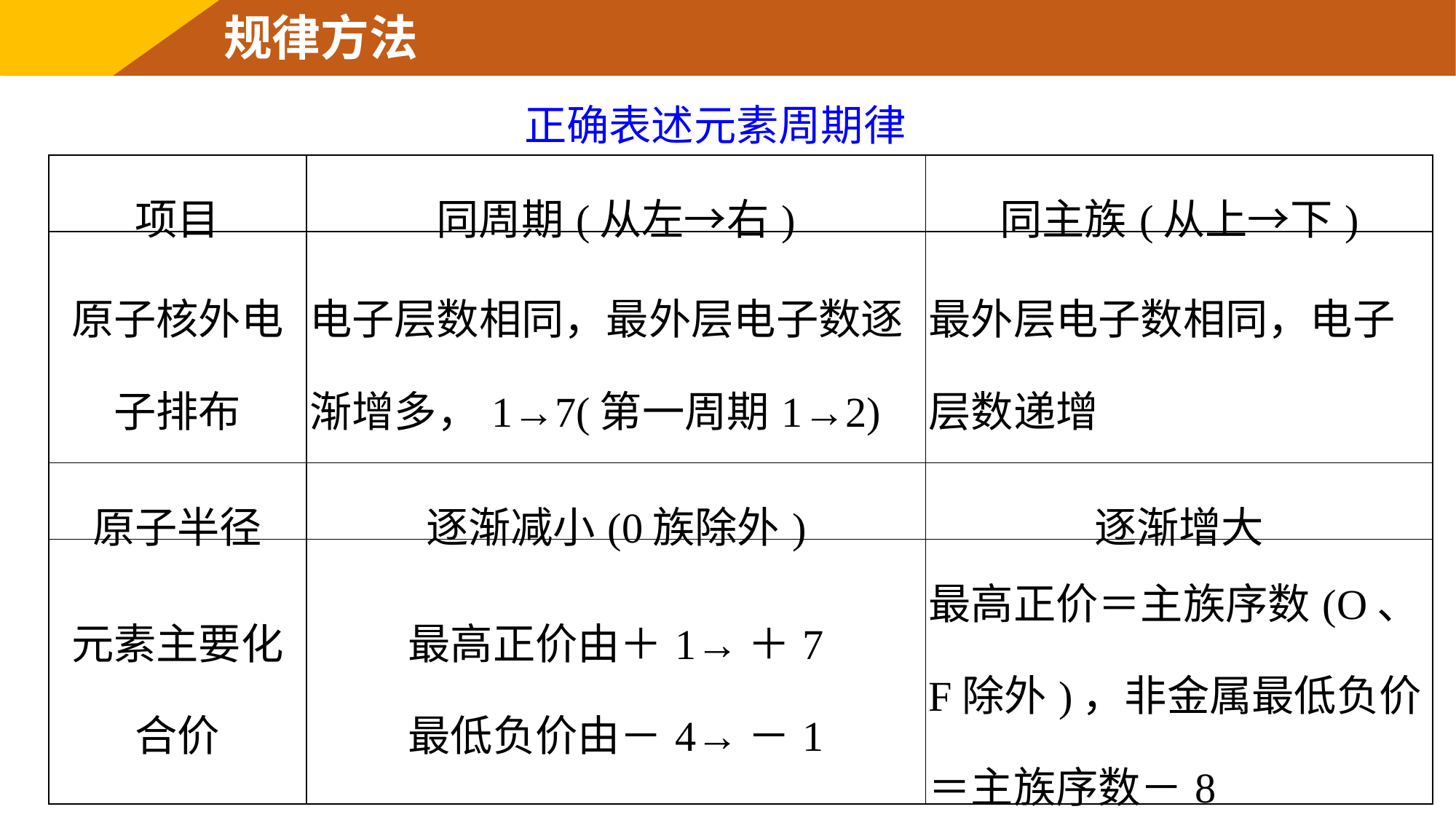

规律方法
正确表述元素周期律
| 项目 | 同周期(从左→右) | 同主族(从上→下) |
| --- | --- | --- |
| 原子核外电子排布 | 电子层数相同，最外层电子数逐渐增多，1→7(第一周期1→2) | 最外层电子数相同，电子层数递增 |
| 原子半径 | 逐渐减小(0族除外) | 逐渐增大 |
| 元素主要化合价 | 最高正价由＋1→＋7 最低负价由－4→－1 | 最高正价＝主族序数(O、F除外)，非金属最低负价＝主族序数－8 |